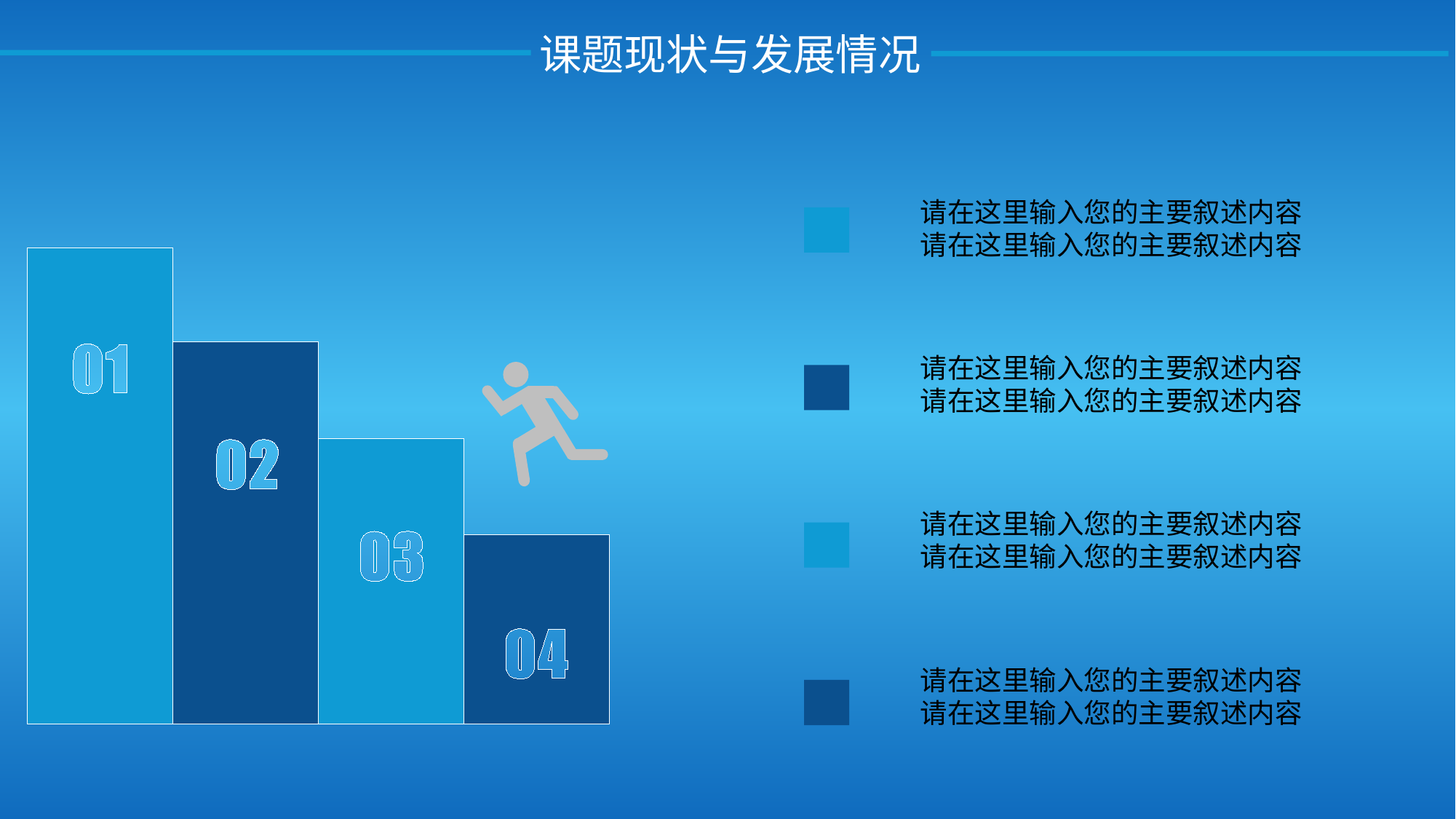

课题现状与发展情况

请在这里输入您的主要叙述内容
请在这里输入您的主要叙述内容

请在这里输入您的主要叙述内容
请在这里输入您的主要叙述内容

请在这里输入您的主要叙述内容
请在这里输入您的主要叙述内容

请在这里输入您的主要叙述内容
请在这里输入您的主要叙述内容